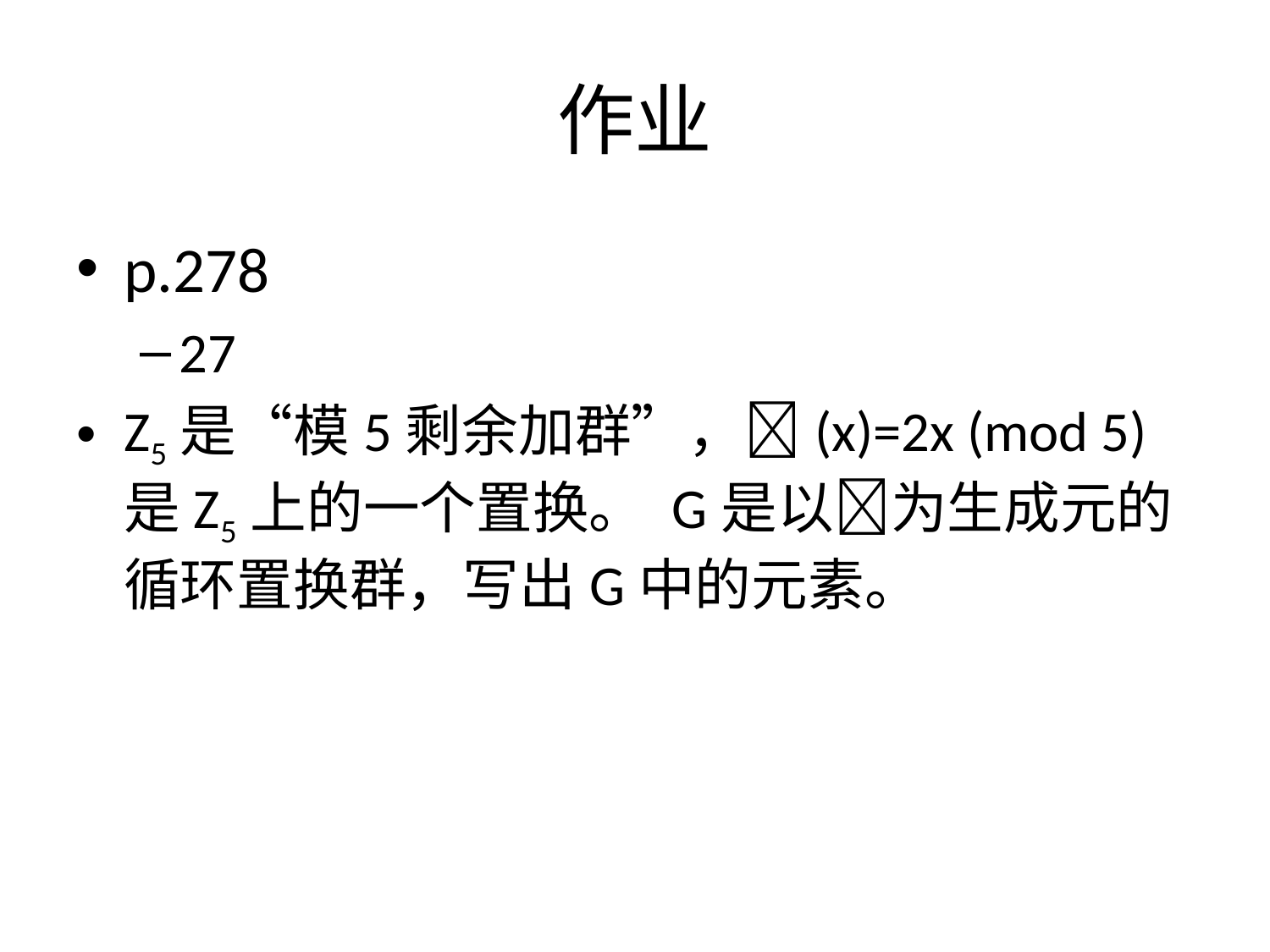

# 作业
p.278
27
Z5是“模5剩余加群”，π(x)=2x (mod 5) 是Z5上的一个置换。 G是以π为生成元的循环置换群，写出G中的元素。